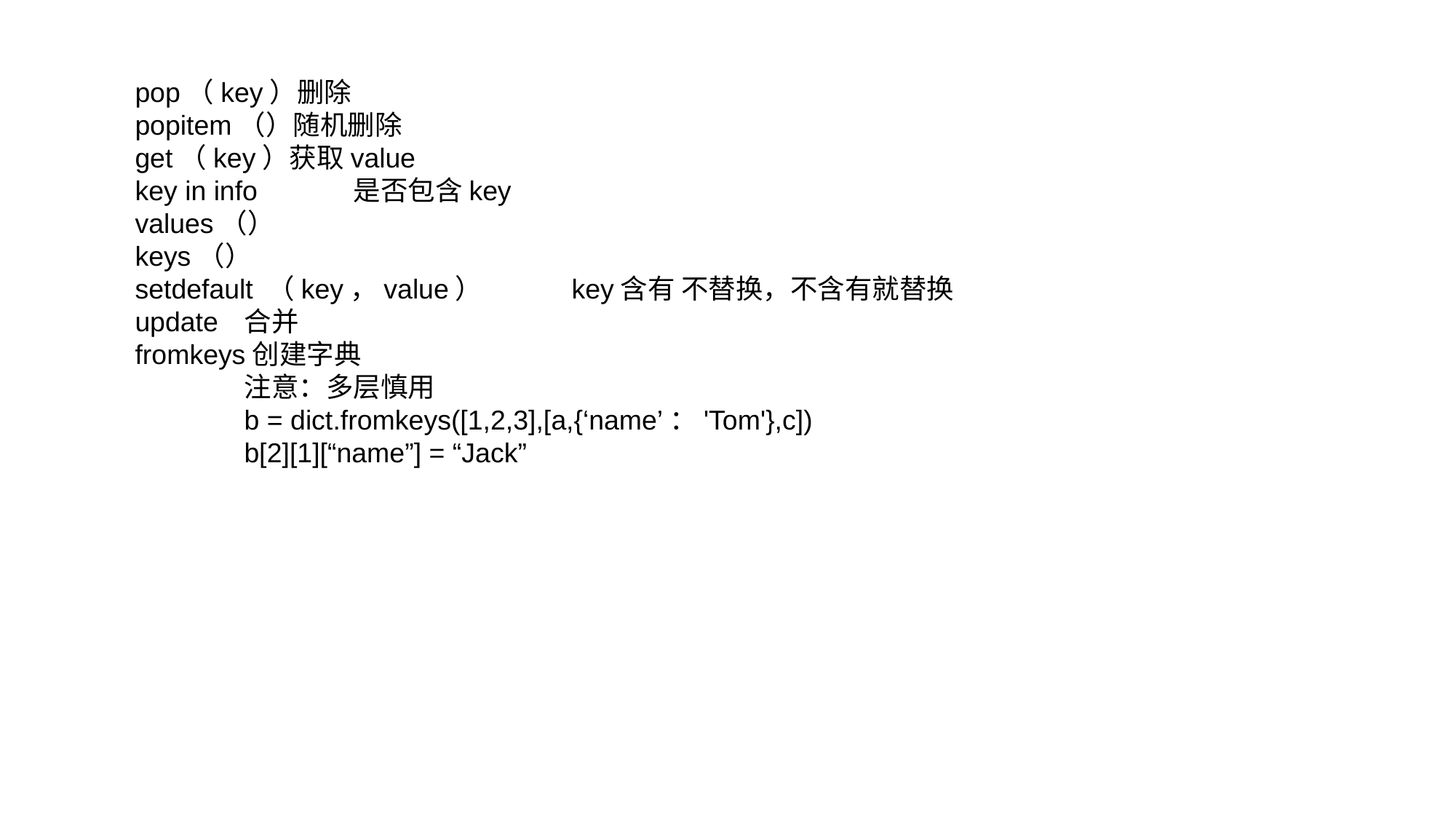

pop（key）删除
popitem（）随机删除
get（key）获取value
key in info	是否包含key
values（）
keys（）
setdefault （key，value）	key含有 不替换，不含有就替换
update	合并
fromkeys创建字典
	注意：多层慎用
	b = dict.fromkeys([1,2,3],[a,{‘name’：'Tom'},c])
	b[2][1][“name”] = “Jack”